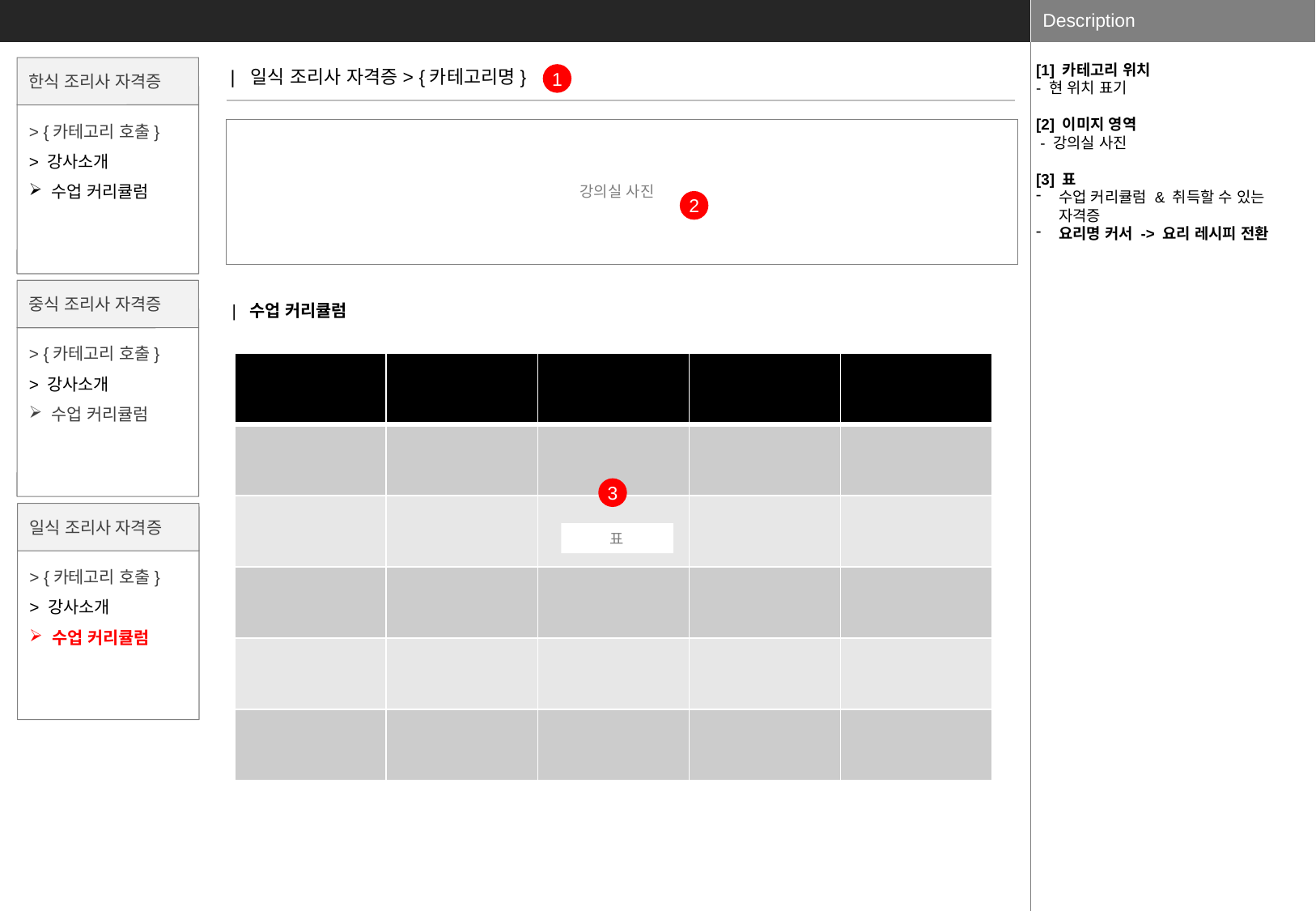

[1] 카테고리 위치
- 현 위치 표기

[2] 이미지 영역
 - 강의실 사진

[3] 표
수업 커리큘럼 & 취득할 수 있는 자격증
요리명 커서 -> 요리 레시피 전환

한식 조리사 자격증
|  일식 조리사 자격증> {카테고리명}
1
> {카테고리 호출}
> 강사소개
수업 커리큘럼
|  |
| --- |
강의실 사진
2
|  수업 커리큘럼
중식 조리사 자격증
> {카테고리 호출}
> 강사소개
수업 커리큘럼
|  |  |  |  |  |
| --- | --- | --- | --- | --- |
|  |  |  |  |  |
|  |  |  |  |  |
|  |  |  |  |  |
|  |  |  |  |  |
|  |  |  |  |  |
3
일식 조리사 자격증
표
> {카테고리 호출}
> 강사소개
수업 커리큘럼